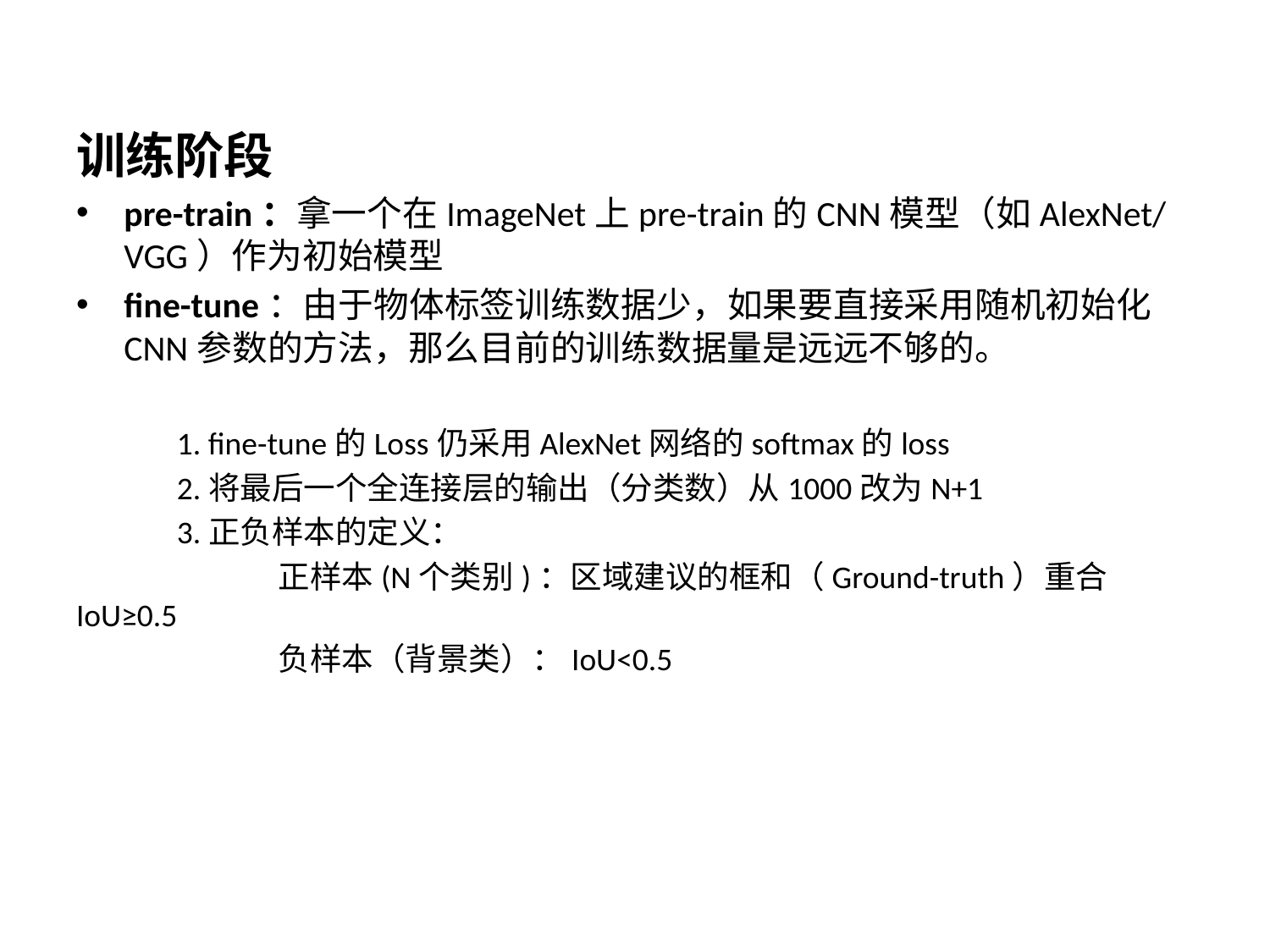

训练阶段
pre-train：拿一个在ImageNet上pre-train的CNN模型（如AlexNet/VGG）作为初始模型
fine-tune：由于物体标签训练数据少，如果要直接采用随机初始化CNN参数的方法，那么目前的训练数据量是远远不够的。

              1. fine-tune的Loss仍采用AlexNet网络的softmax的loss
              2.将最后一个全连接层的输出（分类数）从1000改为N+1
              3.正负样本的定义：
                           正样本(N个类别)：区域建议的框和（Ground-truth）重合IoU≥0.5
                           负样本（背景类）：IoU<0.5